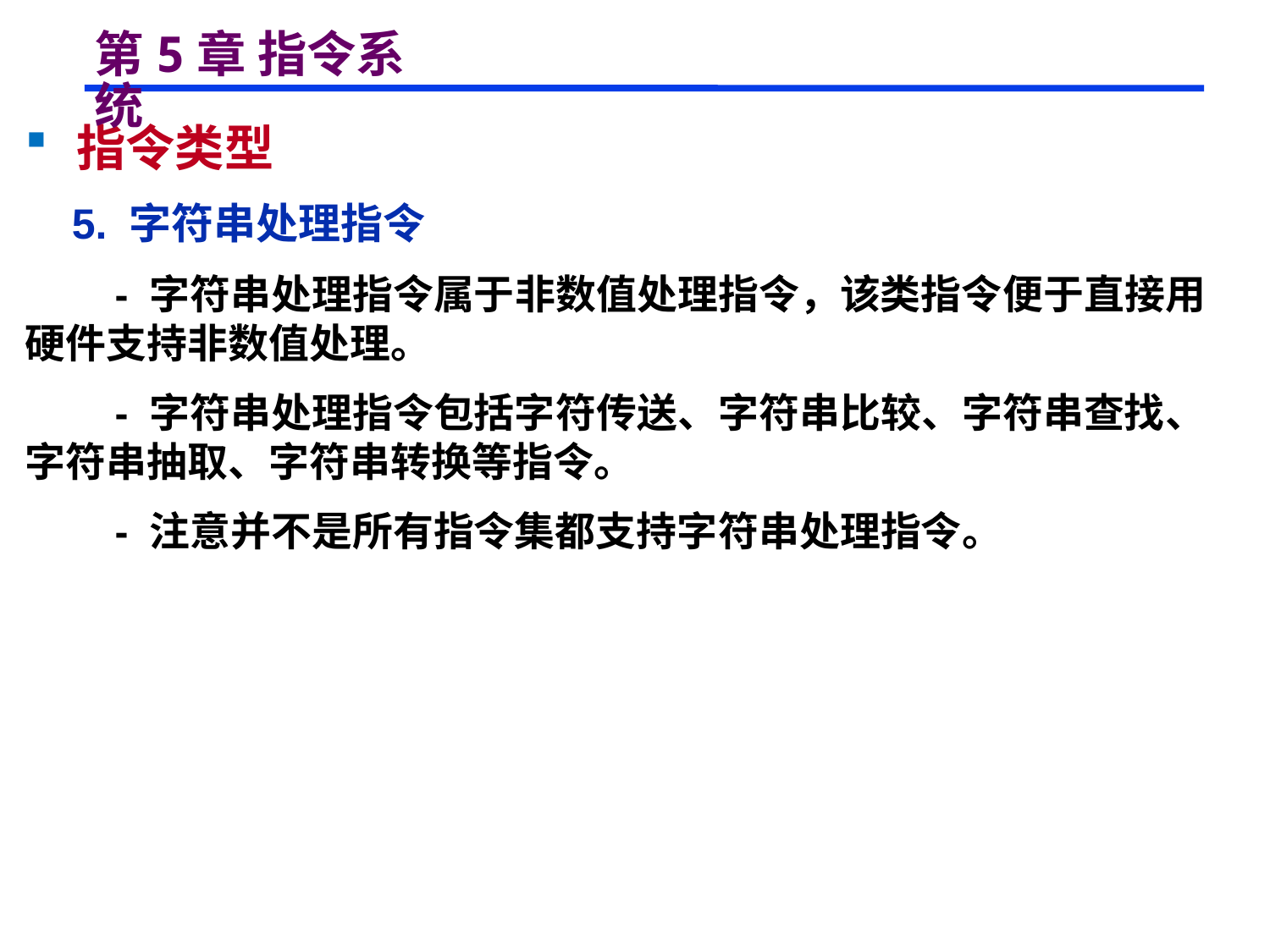

# 第5章 指令系统
 指令类型
    5. 字符串处理指令
        - 字符串处理指令属于非数值处理指令，该类指令便于直接用硬件支持非数值处理。
        - 字符串处理指令包括字符传送、字符串比较、字符串查找、字符串抽取、字符串转换等指令。
        - 注意并不是所有指令集都支持字符串处理指令。